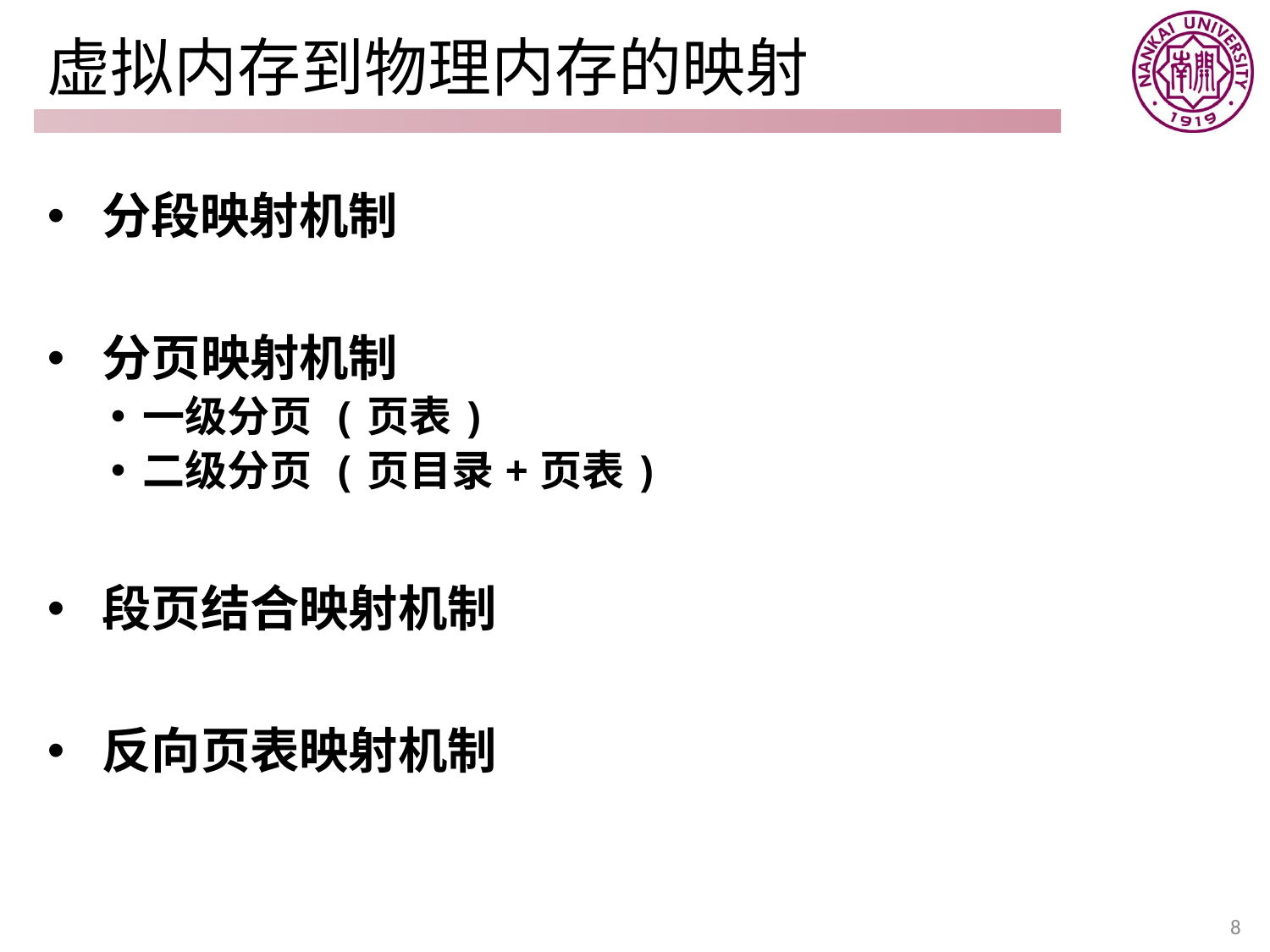

# 虚拟内存到物理内存的映射
 分段映射机制

 分页映射机制
一级分页 (页表)
二级分页 (页目录+页表)

 段页结合映射机制

 反向页表映射机制
8